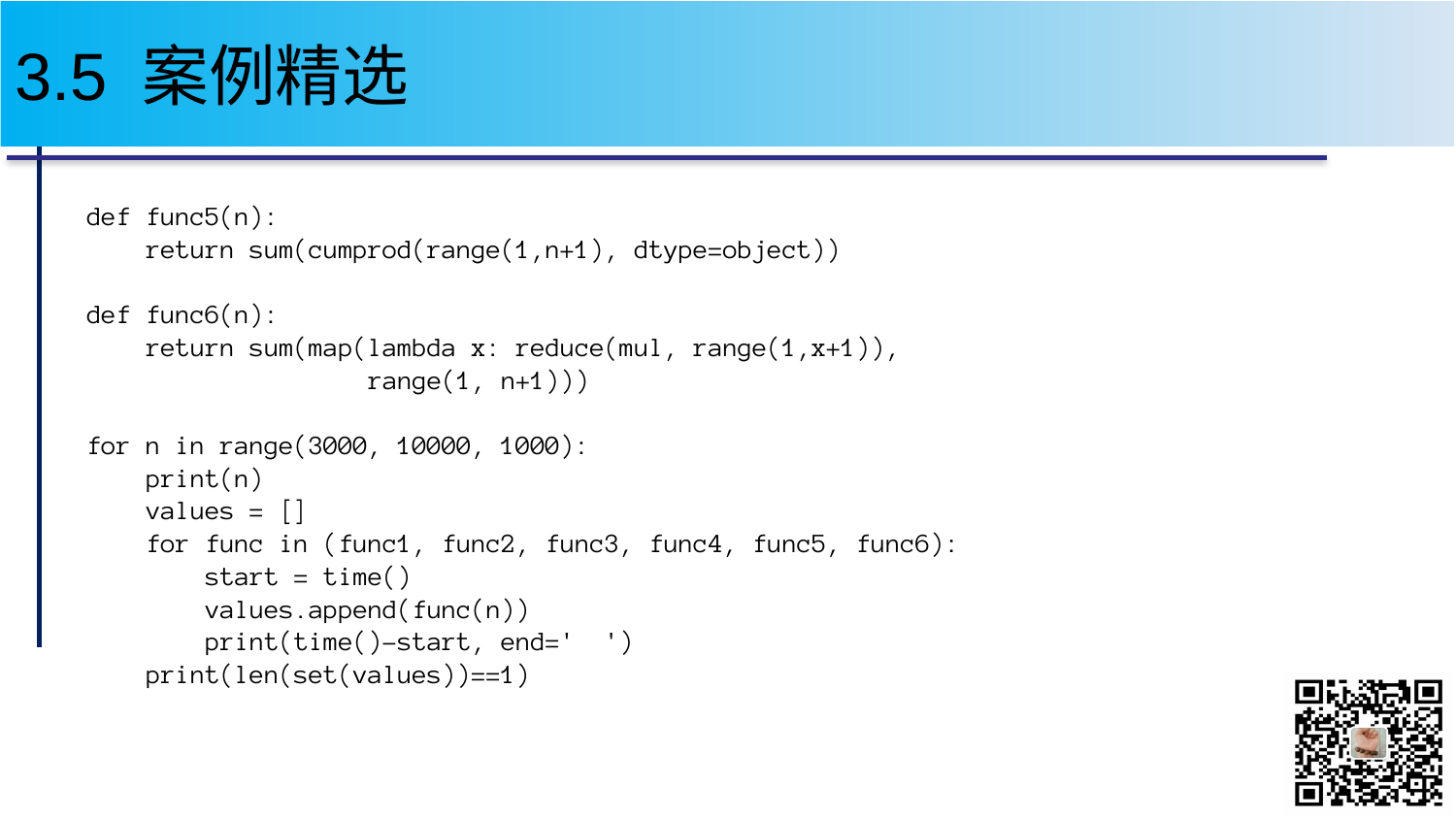

# 3.5 案例精选
def func5(n):
    return sum(cumprod(range(1,n+1), dtype=object))

def func6(n):
    return sum(map(lambda x: reduce(mul, range(1,x+1)),
                   range(1, n+1)))

for n in range(3000, 10000, 1000):
    print(n)
    values = []
    for func in (func1, func2, func3, func4, func5, func6):
        start = time()
        values.append(func(n))
        print(time()-start, end='  ')
    print(len(set(values))==1)